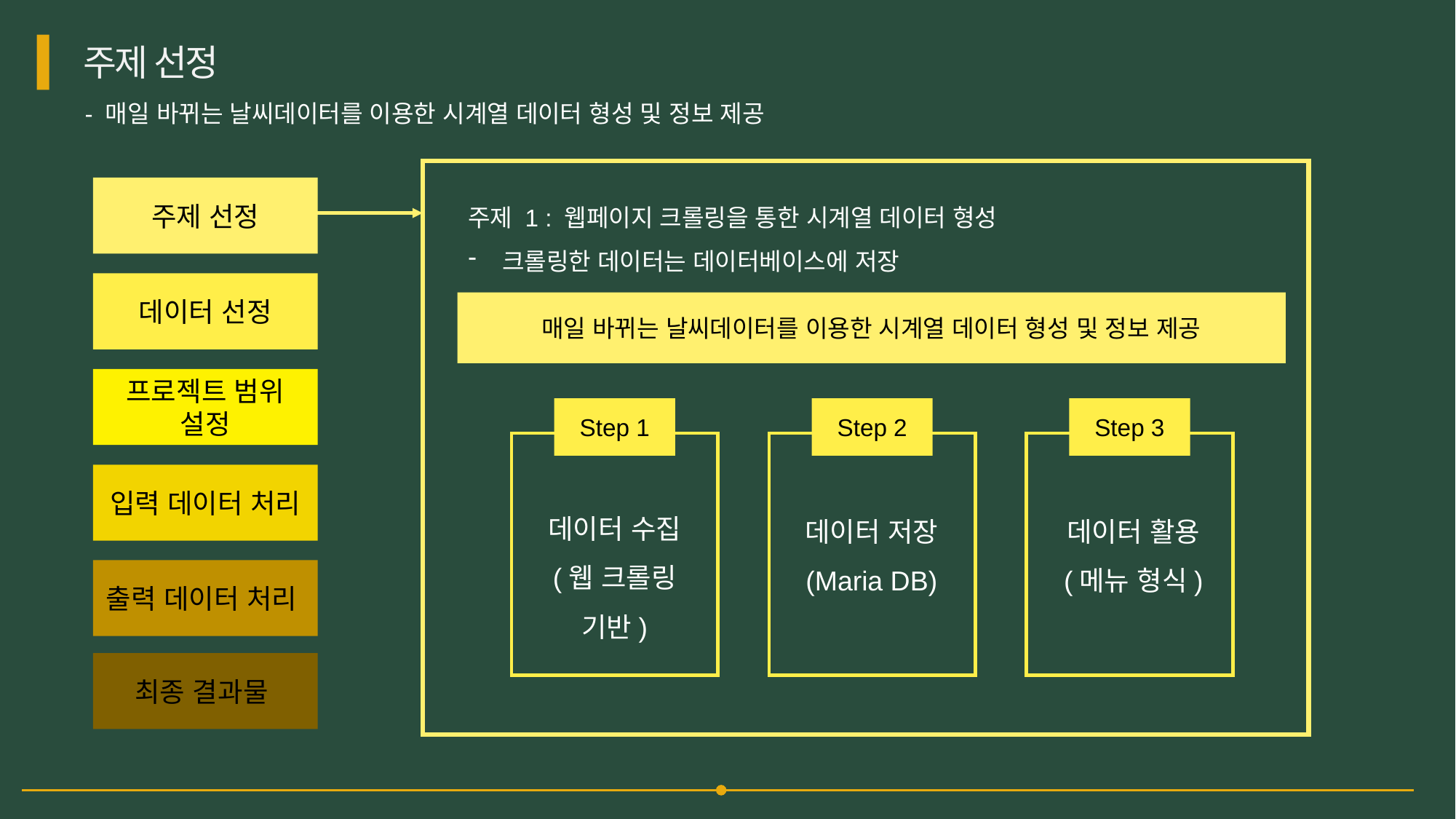

주제 선정
- 매일 바뀌는 날씨데이터를 이용한 시계열 데이터 형성 및 정보 제공

주제 선정
주제 1 : 웹페이지 크롤링을 통한 시계열 데이터 형성
크롤링한 데이터는 데이터베이스에 저장
데이터 선정
매일 바뀌는 날씨데이터를 이용한 시계열 데이터 형성 및 정보 제공
프로젝트 범위 설정
Step 1
Step 2
Step 3

입력 데이터 처리
데이터 수집
(웹 크롤링 기반)
데이터 저장
(Maria DB)
데이터 활용
(메뉴 형식)
출력 데이터 처리
최종 결과물